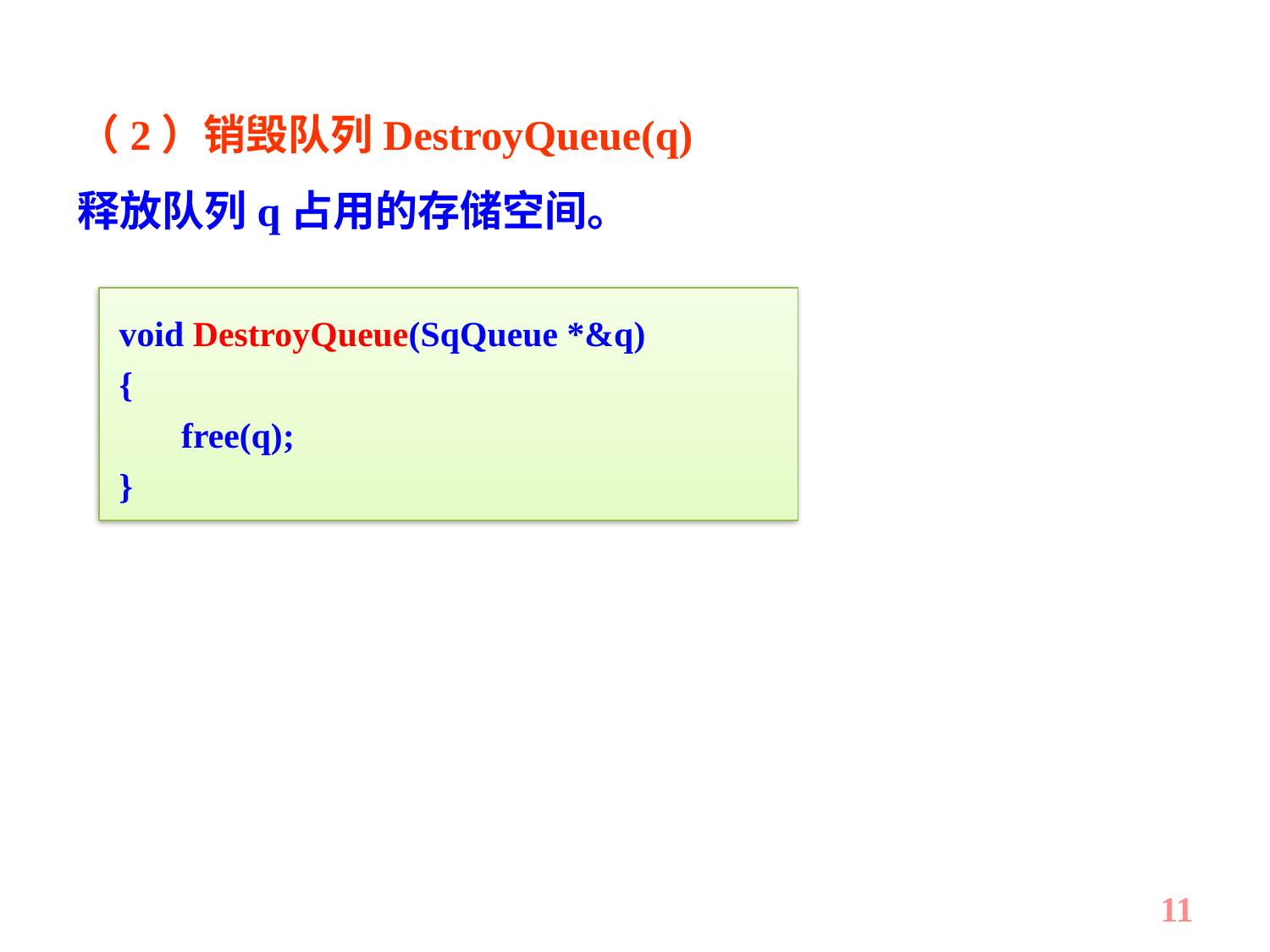

（2）销毁队列DestroyQueue(q)
释放队列q占用的存储空间。
void DestroyQueue(SqQueue *&q)
{
       free(q);
}
11